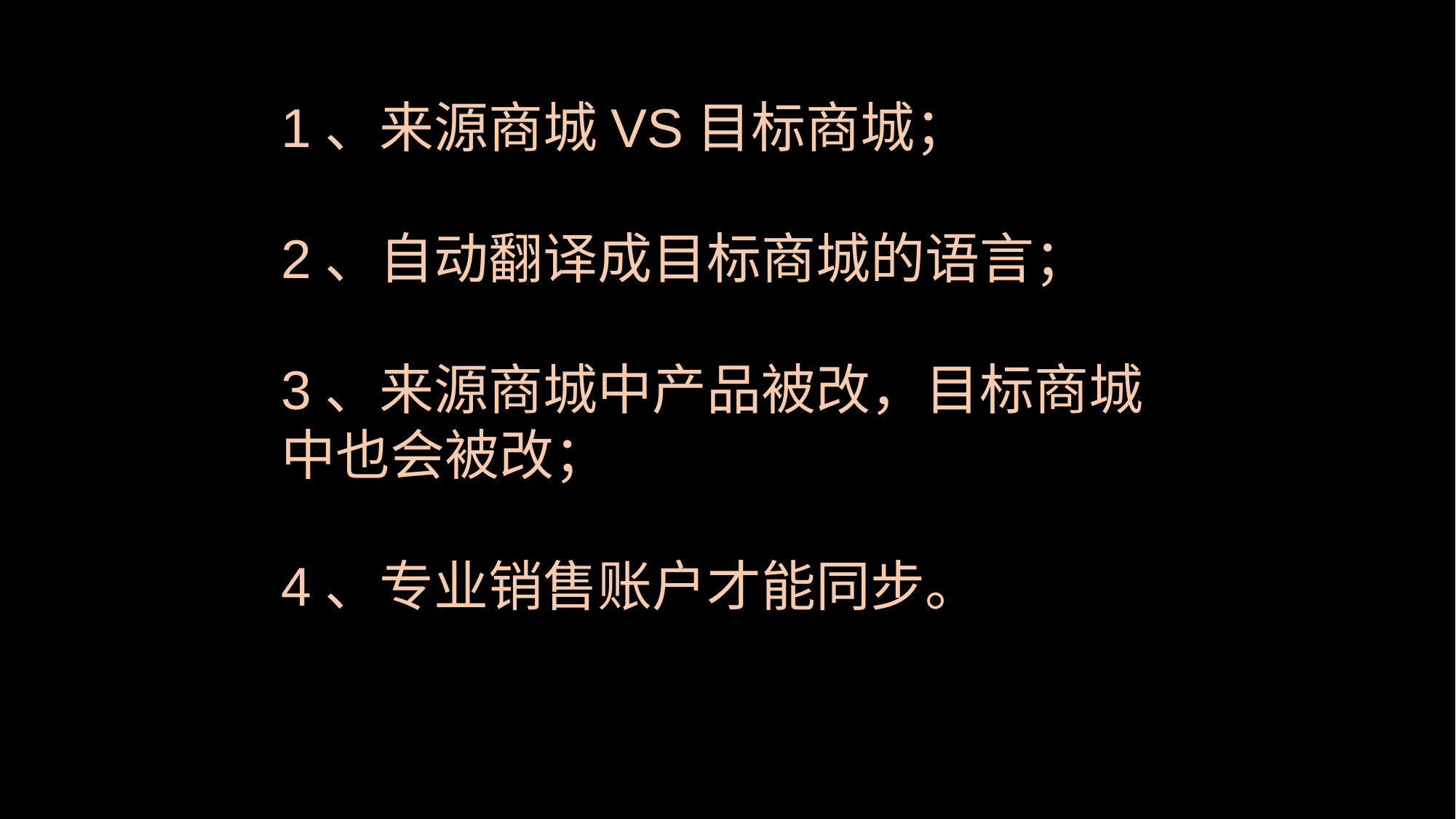

1、来源商城VS目标商城；

2、自动翻译成目标商城的语言；

3、来源商城中产品被改，目标商城中也会被改；

4、专业销售账户才能同步。
#